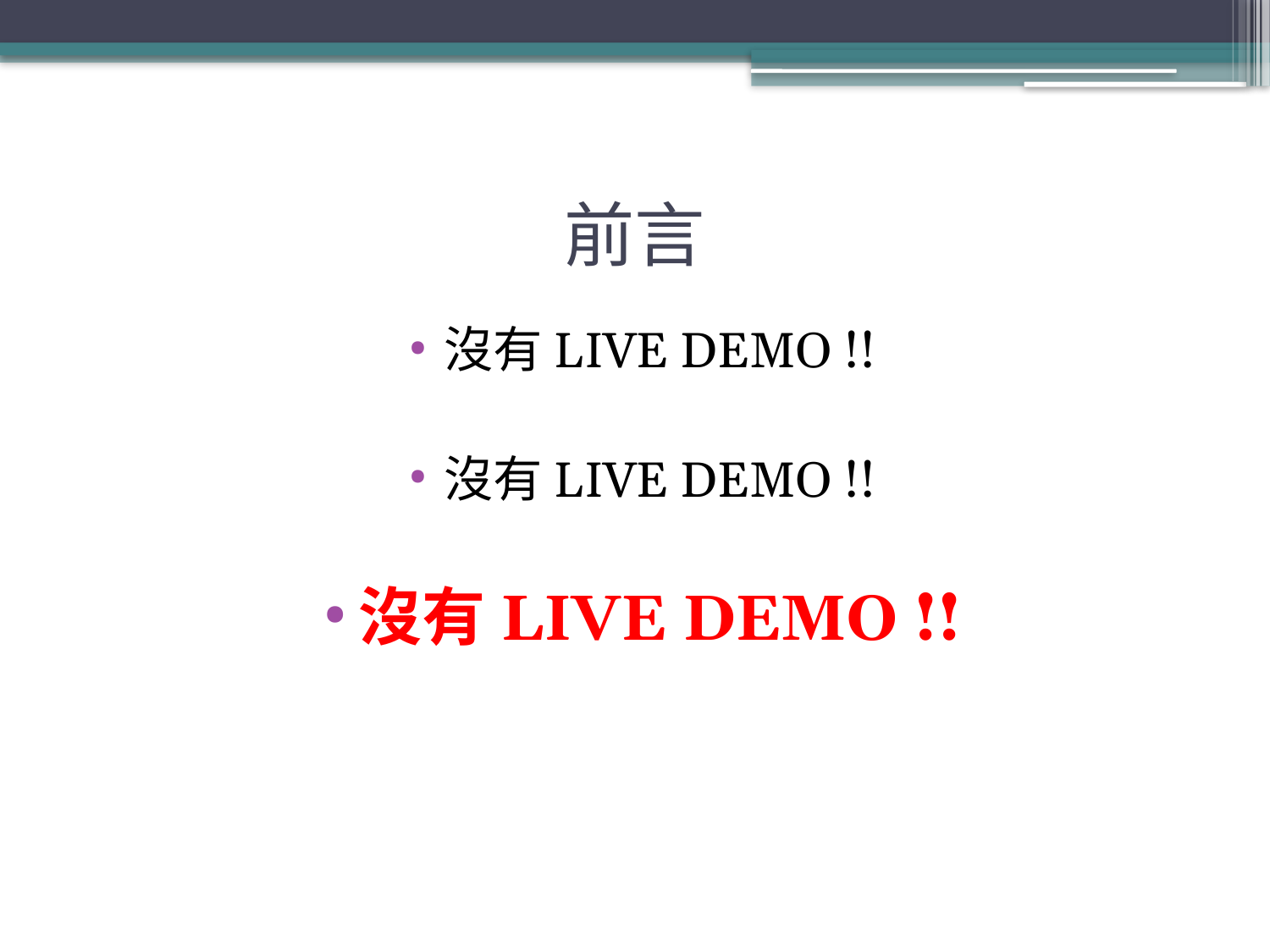

# 前言
沒有LIVE DEMO !!

沒有LIVE DEMO !!

沒有LIVE DEMO !!